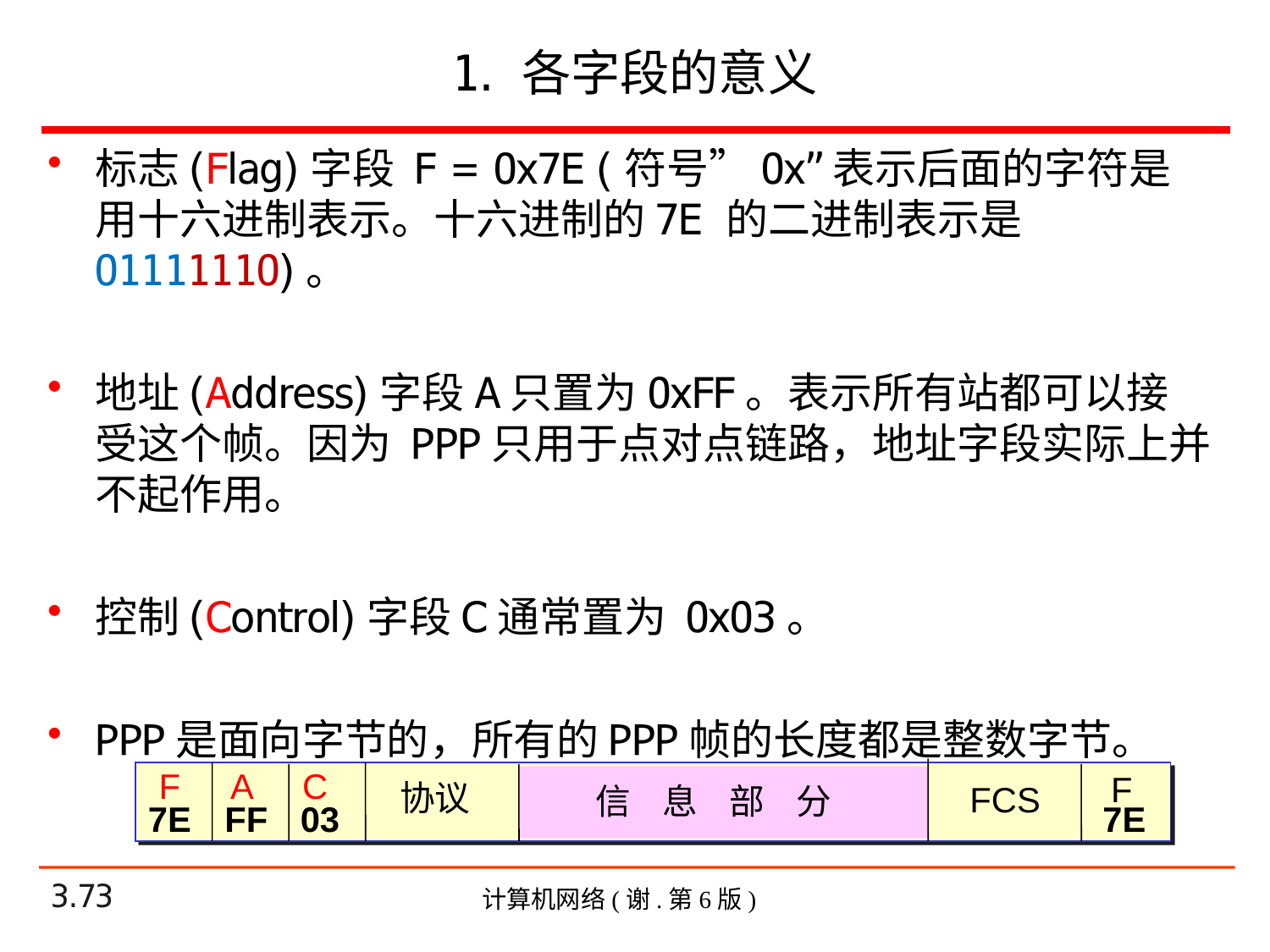

# 1. 各字段的意义
标志(Flag)字段 F = 0x7E (符号”0x”表示后面的字符是用十六进制表示。十六进制的7E 的二进制表示是 01111110)。

地址(Address)字段A只置为0xFF。表示所有站都可以接受这个帧。因为 PPP只用于点对点链路，地址字段实际上并不起作用。

控制(Control)字段C通常置为 0x03。

PPP是面向字节的，所有的PPP帧的长度都是整数字节。
A
F
C

F

协议
FCS
信    息    部    分
7E
FF
03
7E